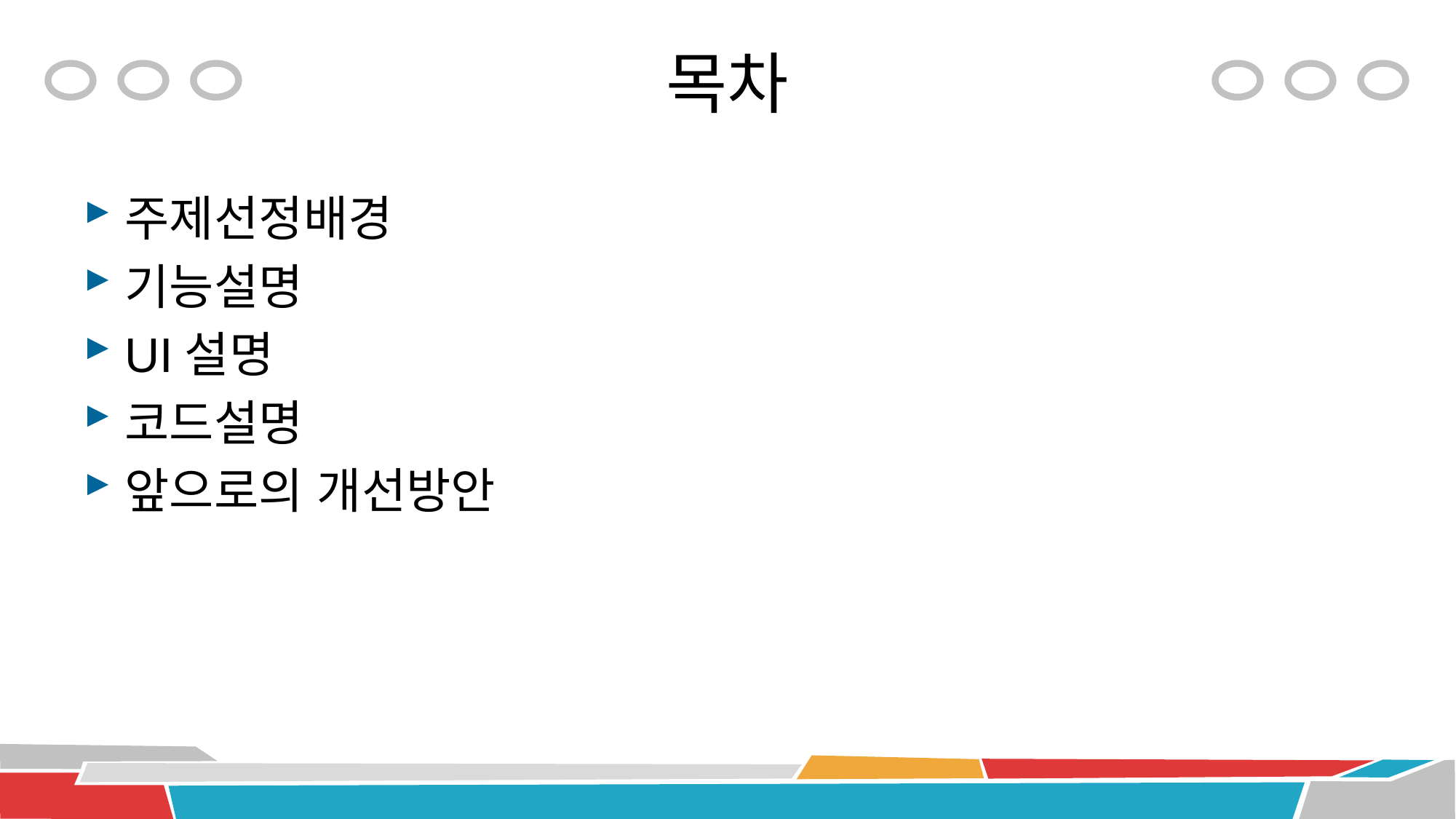

# 목차
주제선정배경
기능설명
UI설명
코드설명
앞으로의 개선방안